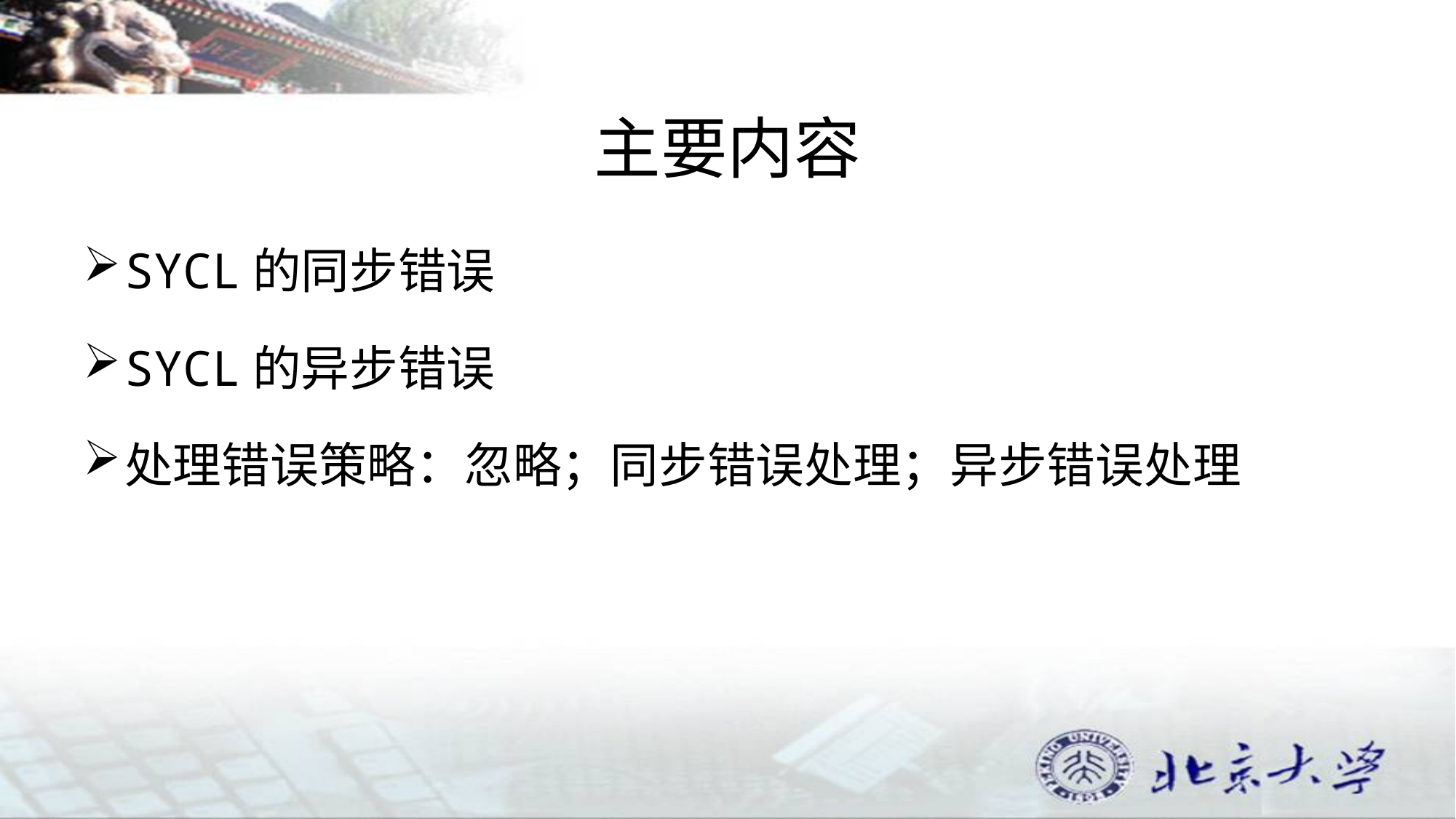

# 主要内容
SYCL的同步错误
SYCL的异步错误
处理错误策略：忽略；同步错误处理；异步错误处理